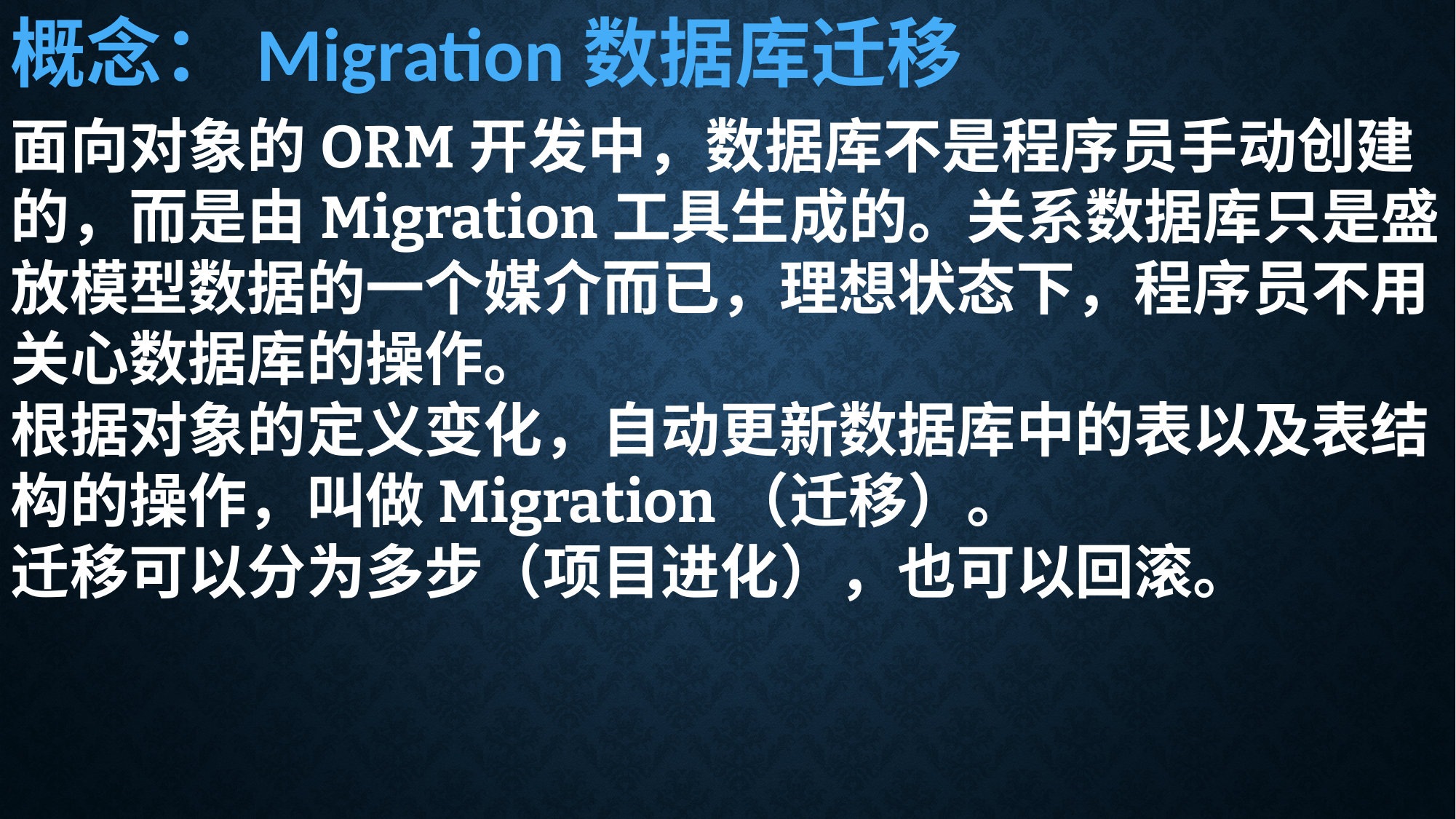

概念：Migration数据库迁移
面向对象的ORM开发中，数据库不是程序员手动创建的，而是由Migration工具生成的。关系数据库只是盛放模型数据的一个媒介而已，理想状态下，程序员不用关心数据库的操作。
根据对象的定义变化，自动更新数据库中的表以及表结构的操作，叫做Migration（迁移）。
迁移可以分为多步（项目进化），也可以回滚。